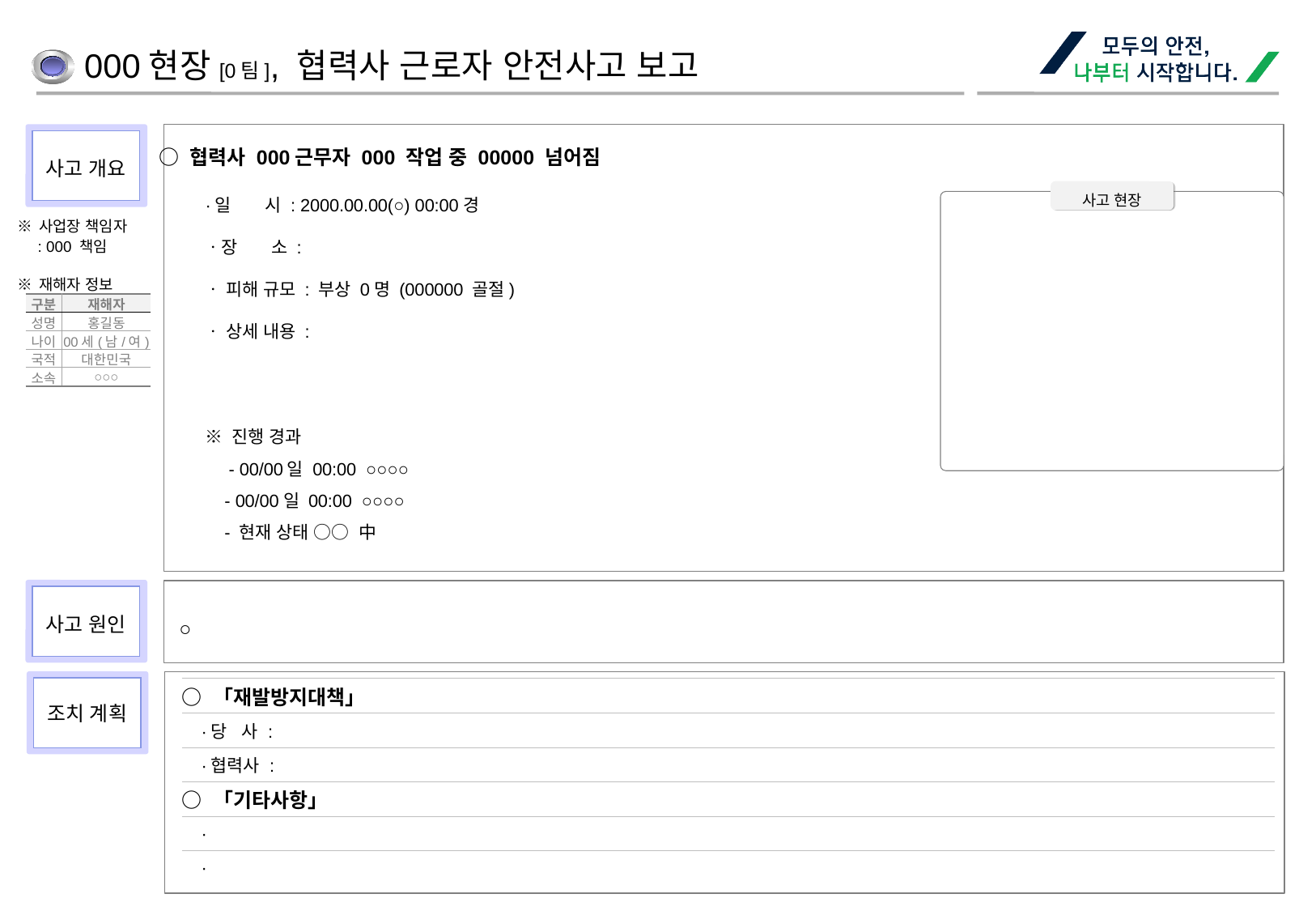

000현장[0팀], 협력사 근로자 안전사고 보고

사고 개요
○ 협력사 000근무자 000 작업 중 00000 넘어짐
·일       시 : 2000.00.00(○) 00:00경
ㆍ장       소 :
ㆍ 피해 규모 : 부상 0명 (000000 골절)
ㆍ 상세 내용 :
※ 진행 경과
    - 00/00일 00:00  ○○○○
    - 00/00일 00:00  ○○○○
    - 현재 상태 ○○  中
사고 현장
0
※ 사업장 책임자
    : 000 책임
※ 재해자 정보
| 구분 | 재해자 |
| --- | --- |
| 성명 | 홍길동 |
| 나이 | 00세(남/여) |
| 국적 | 대한민국 |
| 소속 | ○○○ |

사고 원인

○

조치 계획

| ○ 「재발방지대책」 |
| --- |
| ·당 사 : |
| ·협력사 : |
| ○ 「기타사항」 |
| · |
| · |